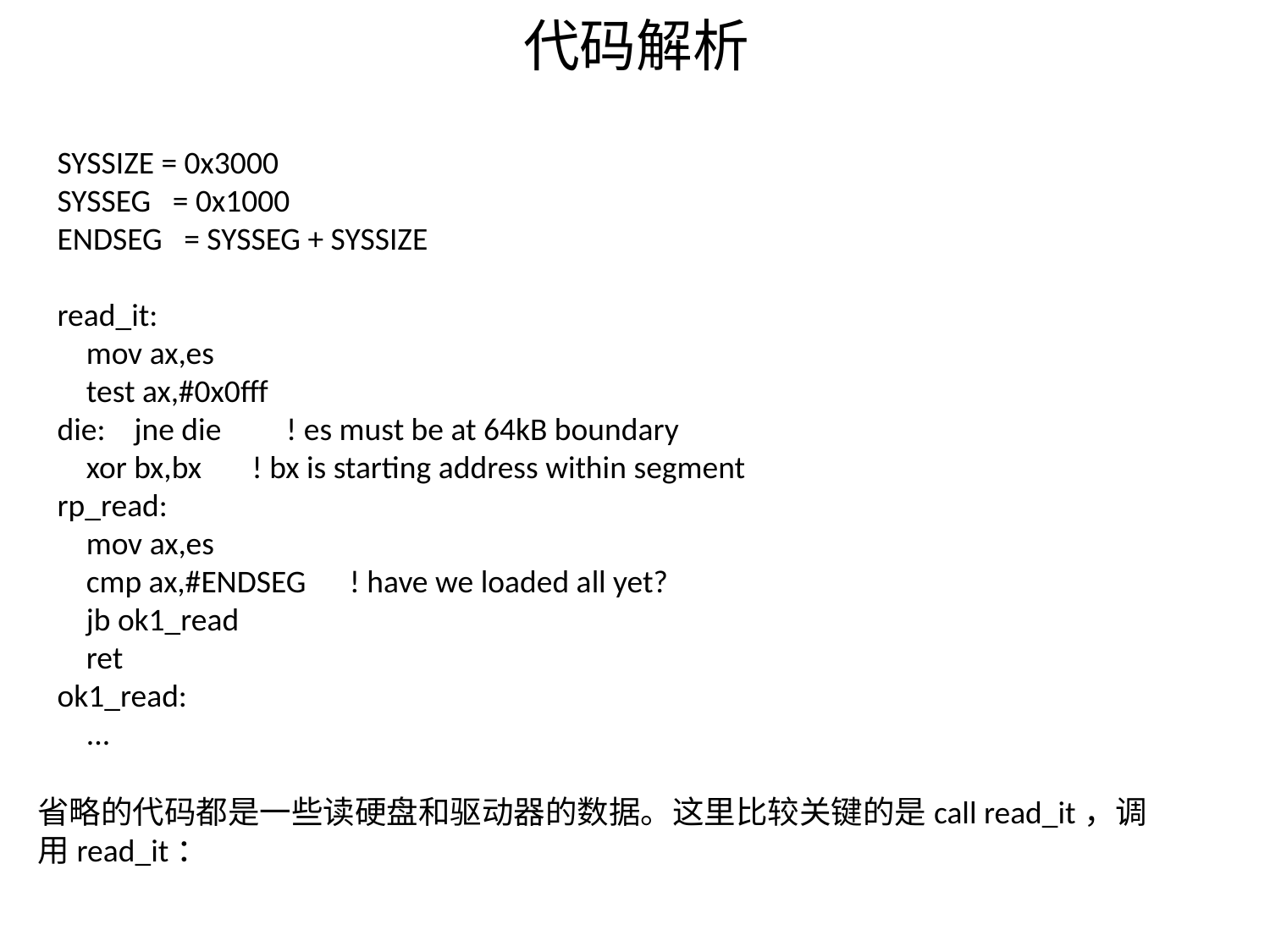

# 代码解析
SYSSIZE = 0x3000
SYSSEG   = 0x1000
ENDSEG   = SYSSEG + SYSSIZE

read_it:
    mov ax,es
    test ax,#0x0fff
die:    jne die         ! es must be at 64kB boundary
    xor bx,bx       ! bx is starting address within segment
rp_read:
    mov ax,es
    cmp ax,#ENDSEG      ! have we loaded all yet?
    jb ok1_read
    ret
ok1_read:
    ...
省略的代码都是一些读硬盘和驱动器的数据。这里比较关键的是call read_it，调用read_it：